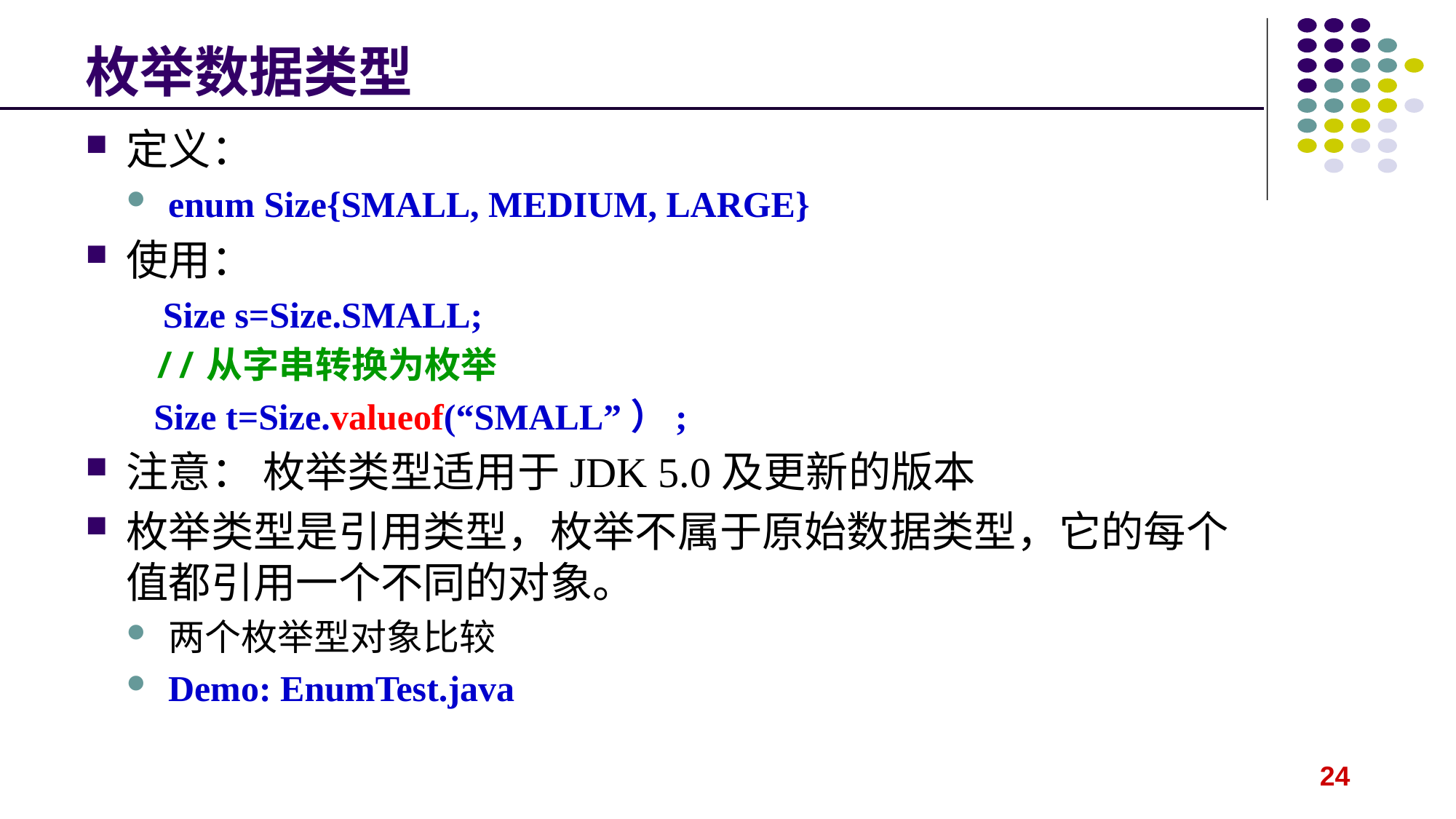

# 枚举数据类型
定义：
enum Size{SMALL, MEDIUM, LARGE}
使用：
    Size s=Size.SMALL;
   //从字串转换为枚举
   Size t=Size.valueof(“SMALL”）;
注意： 枚举类型适用于JDK 5.0及更新的版本
枚举类型是引用类型，枚举不属于原始数据类型，它的每个值都引用一个不同的对象。
两个枚举型对象比较
Demo: EnumTest.java